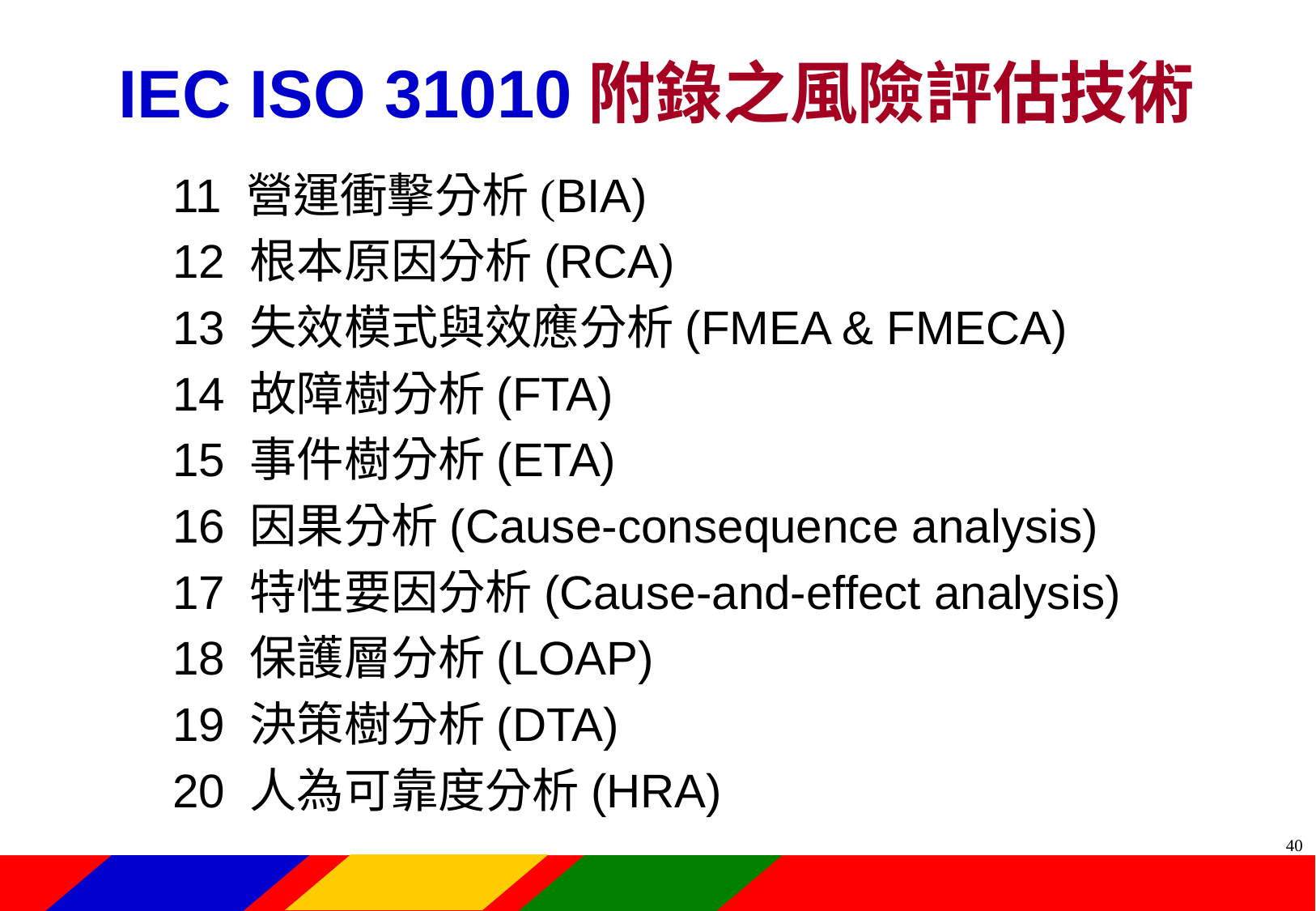

IEC ISO 31010附錄之風險評估技術
11 營運衝擊分析(BIA)
12 根本原因分析(RCA)
13 失效模式與效應分析(FMEA & FMECA)
14 故障樹分析(FTA)
15 事件樹分析(ETA)
16 因果分析(Cause-consequence analysis)
17 特性要因分析(Cause-and-effect analysis)
18 保護層分析(LOAP)
19 決策樹分析(DTA)
20 人為可靠度分析(HRA)
40